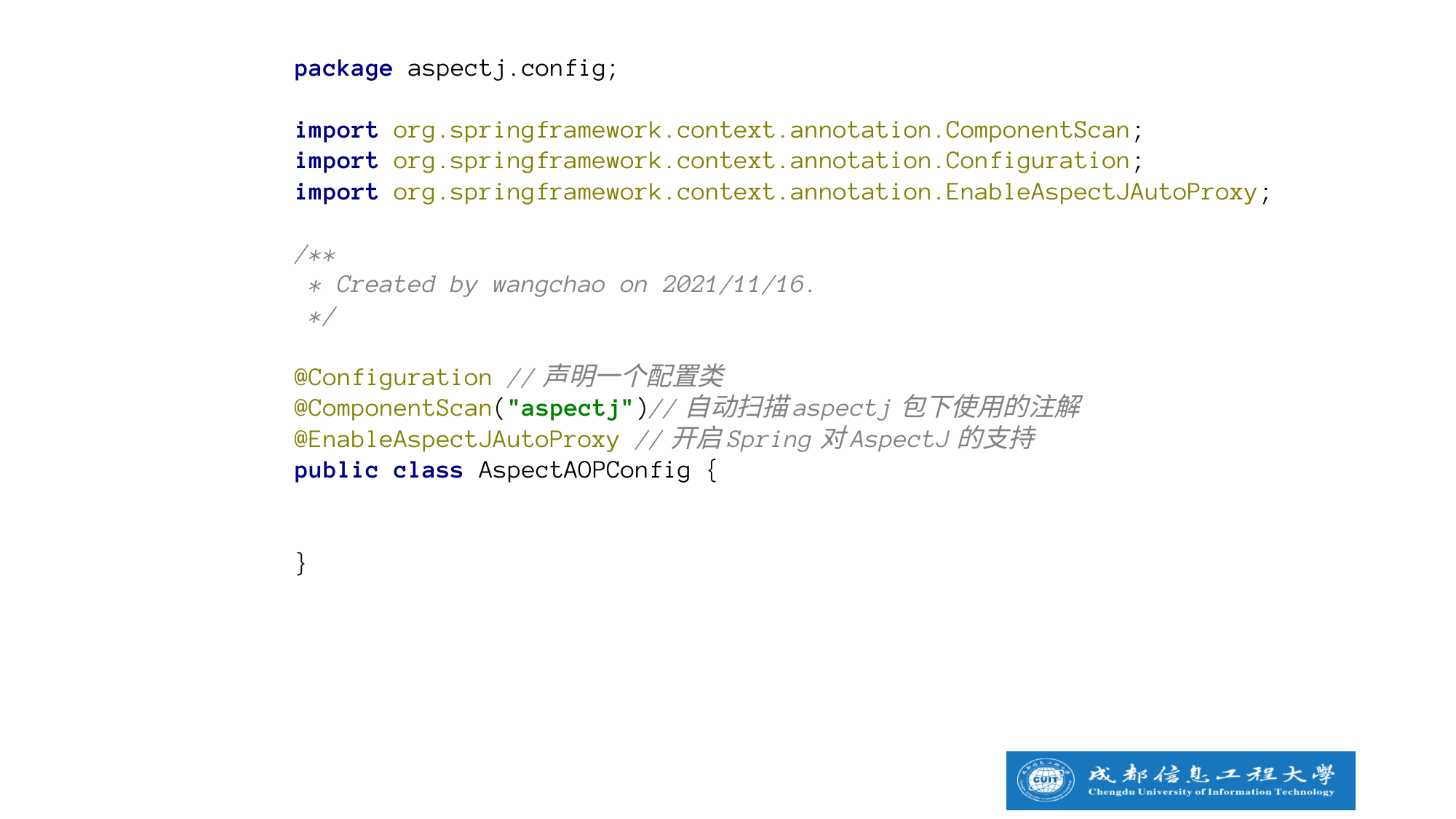

package aspectj.config;
import org.springframework.context.annotation.ComponentScan;
import org.springframework.context.annotation.Configuration;
import org.springframework.context.annotation.EnableAspectJAutoProxy;
/**
 * Created by wangchao on 2021/11/16.
 */
@Configuration //声明一个配置类
@ComponentScan("aspectj")//自动扫描aspectj包下使用的注解
@EnableAspectJAutoProxy //开启Spring对AspectJ的支持
public class AspectAOPConfig {
}